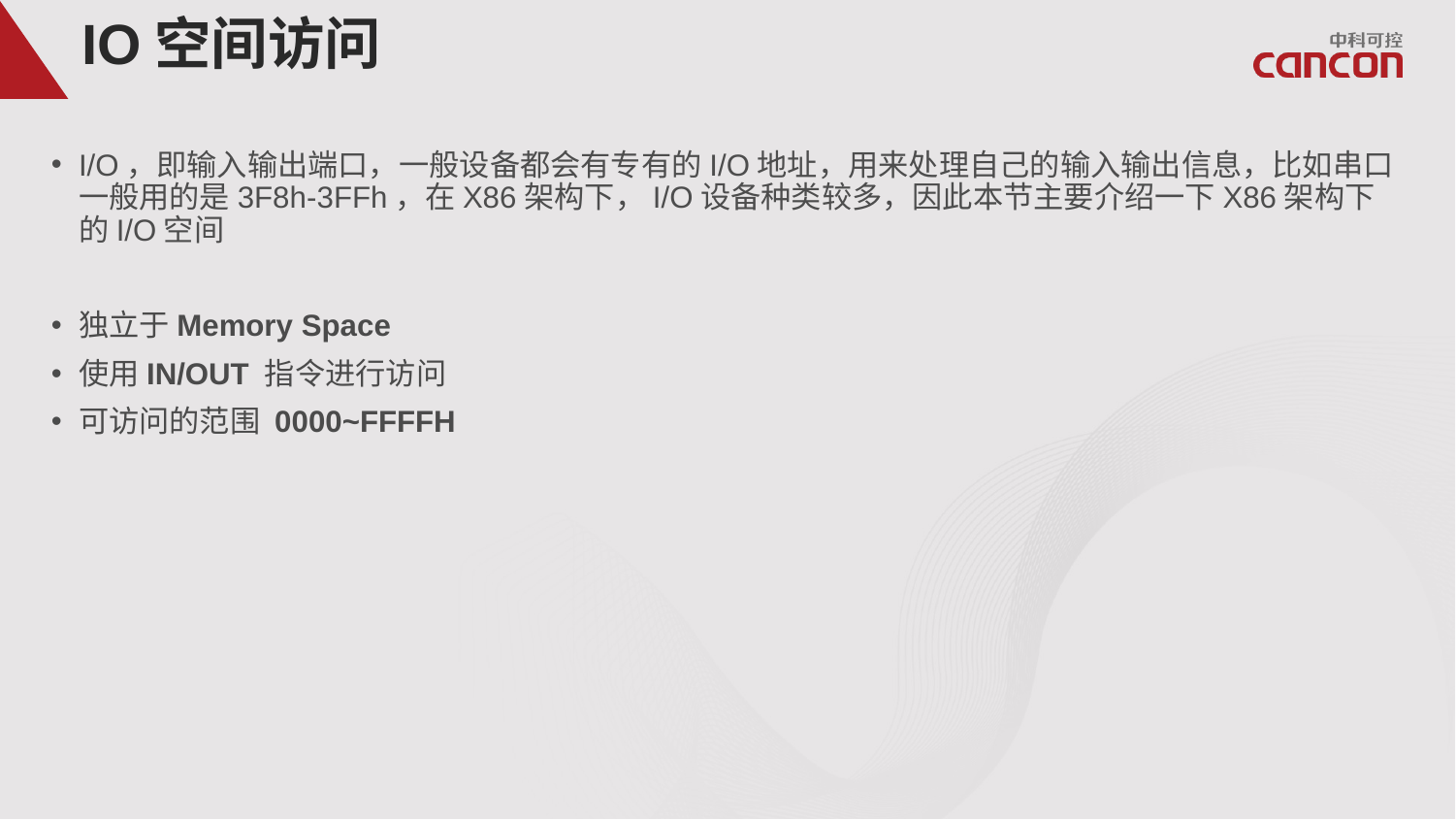

# IO空间访问
I/O，即输入输出端口，一般设备都会有专有的I/O地址，用来处理自己的输入输出信息，比如串口 一般用的是3F8h-3FFh，在X86架构下，I/O设备种类较多，因此本节主要介绍一下X86架构下的I/O空间

独立于Memory Space
使用IN/OUT 指令进行访问
可访问的范围 0000~FFFFH